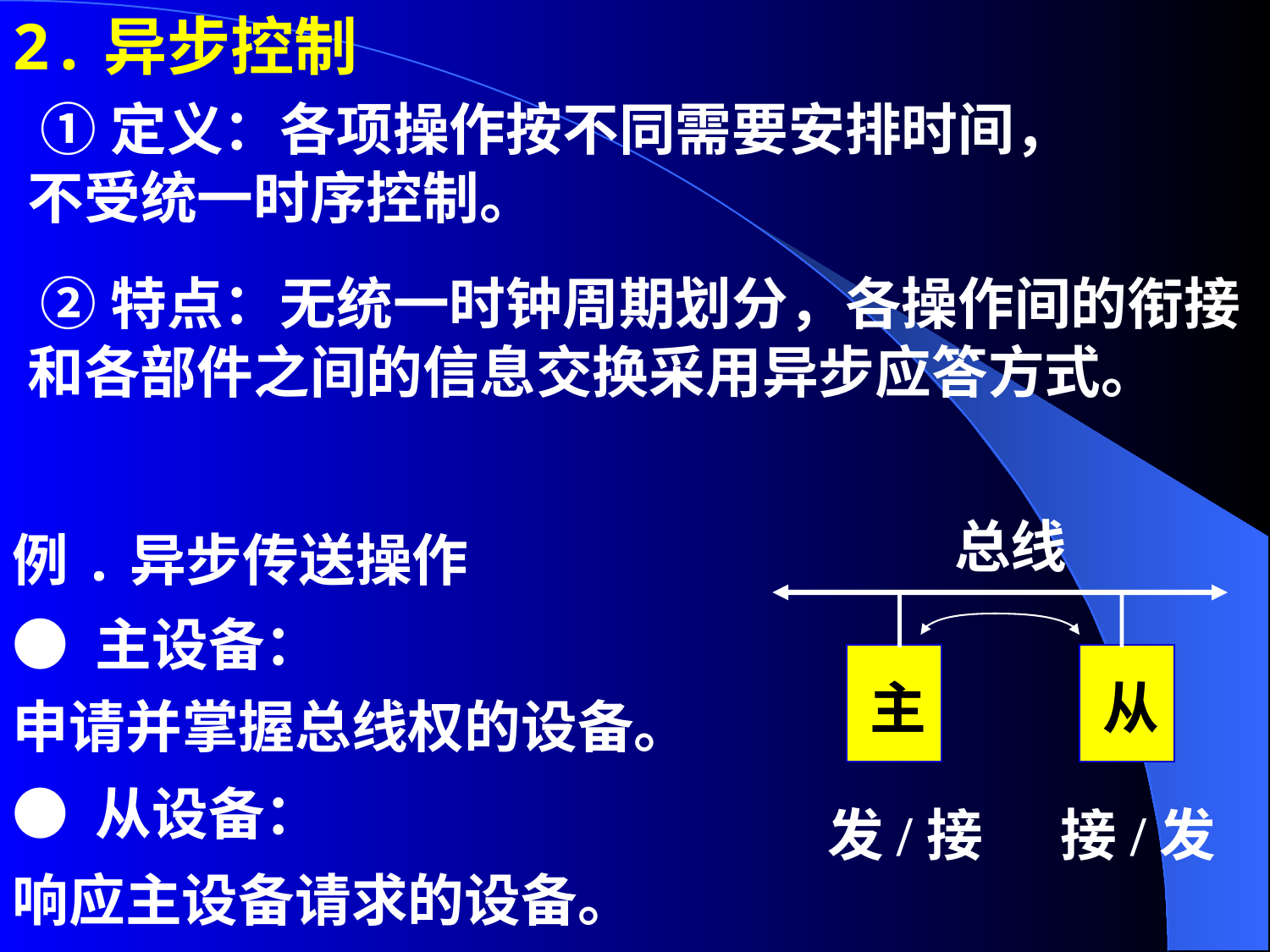

2.异步控制
 ①定义：各项操作按不同需要安排时间，
不受统一时序控制。
 ②特点：无统一时钟周期划分，各操作间的衔接
和各部件之间的信息交换采用异步应答方式。
例.异步传送操作
总线

主
从
发/接
接/发
● 主设备：
申请并掌握总线权的设备。
● 从设备：
响应主设备请求的设备。